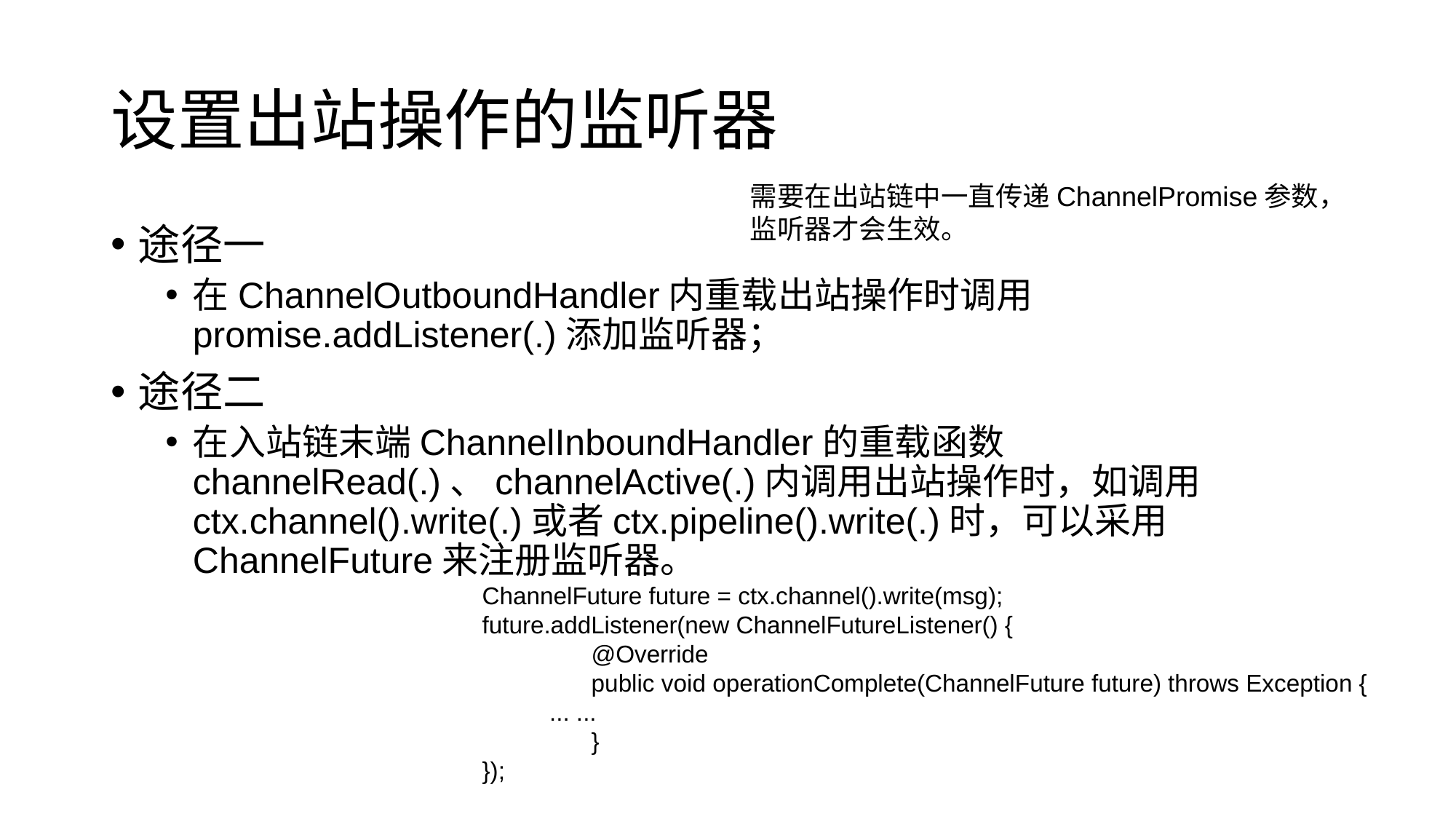

# 设置出站操作的监听器
需要在出站链中一直传递ChannelPromise参数，
监听器才会生效。
途径一
在ChannelOutboundHandler内重载出站操作时调用promise.addListener(.)添加监听器；
途径二
在入站链末端ChannelInboundHandler的重载函数channelRead(.)、channelActive(.)内调用出站操作时，如调用ctx.channel().write(.)或者ctx.pipeline().write(.)时，可以采用ChannelFuture来注册监听器。

ChannelFuture future = ctx.channel().write(msg);
future.addListener(new ChannelFutureListener() {
	@Override
	public void operationComplete(ChannelFuture future) throws Exception {
          ... ...
	}
});